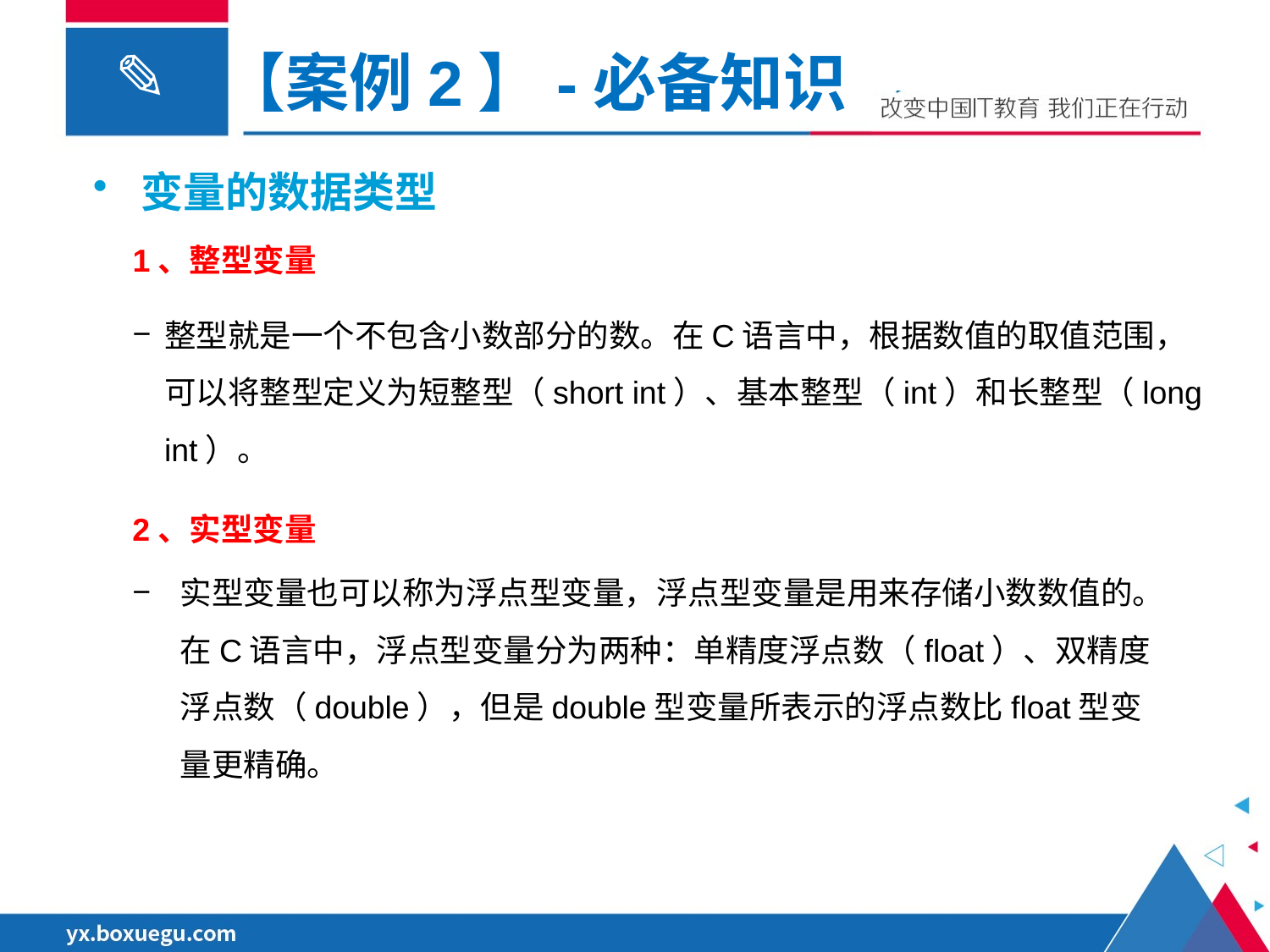

【案例2】-必备知识
变量的数据类型
1、整型变量
整型就是一个不包含小数部分的数。在C语言中，根据数值的取值范围，可以将整型定义为短整型（short int）、基本整型（int）和长整型（long int）。
2、实型变量
实型变量也可以称为浮点型变量，浮点型变量是用来存储小数数值的。在C语言中，浮点型变量分为两种：单精度浮点数（float）、双精度浮点数（double），但是double型变量所表示的浮点数比float型变量更精确。